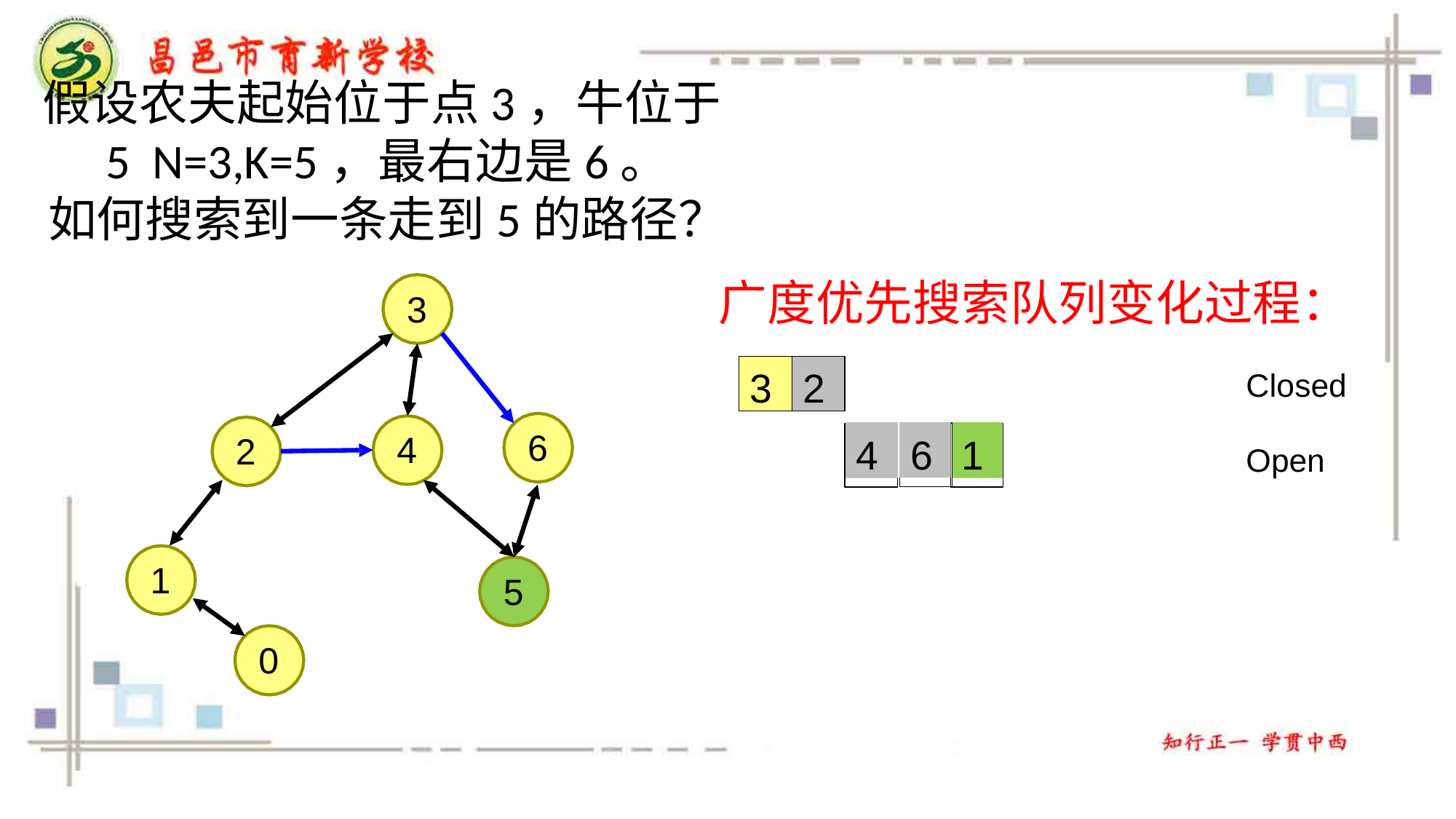

# 假设农夫起始位于点3，牛位于5  N=3,K=5，最右边是6。
如何搜索到一条走到5的路径？
广度优先搜索队列变化过程：

3

3
2
Closed

4
6
1

6

4
2
Open

1
5

0
31